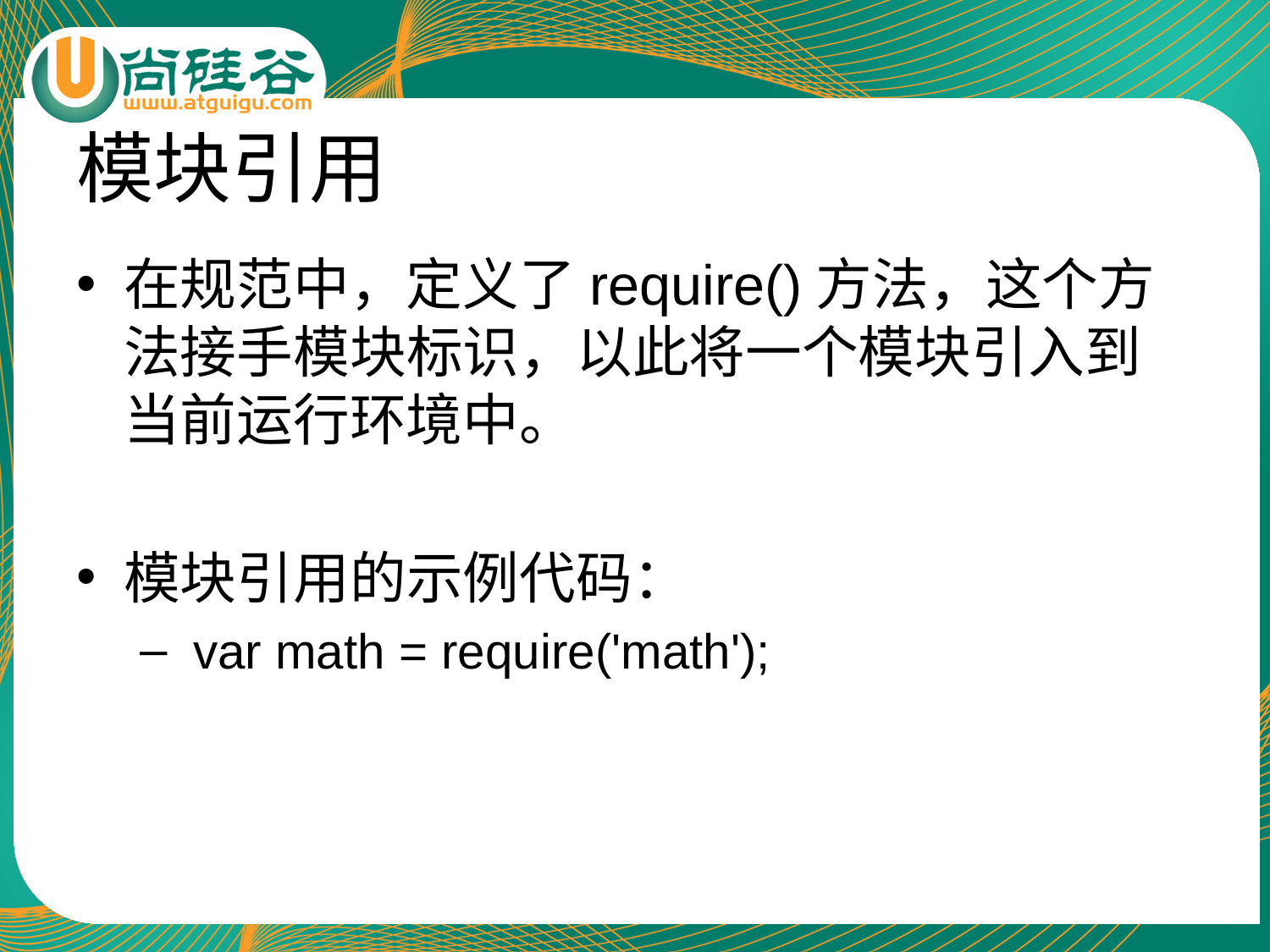

# 模块引用
在规范中，定义了require()方法，这个方法接手模块标识，以此将一个模块引入到当前运行环境中。

模块引用的示例代码：
 var math = require('math');